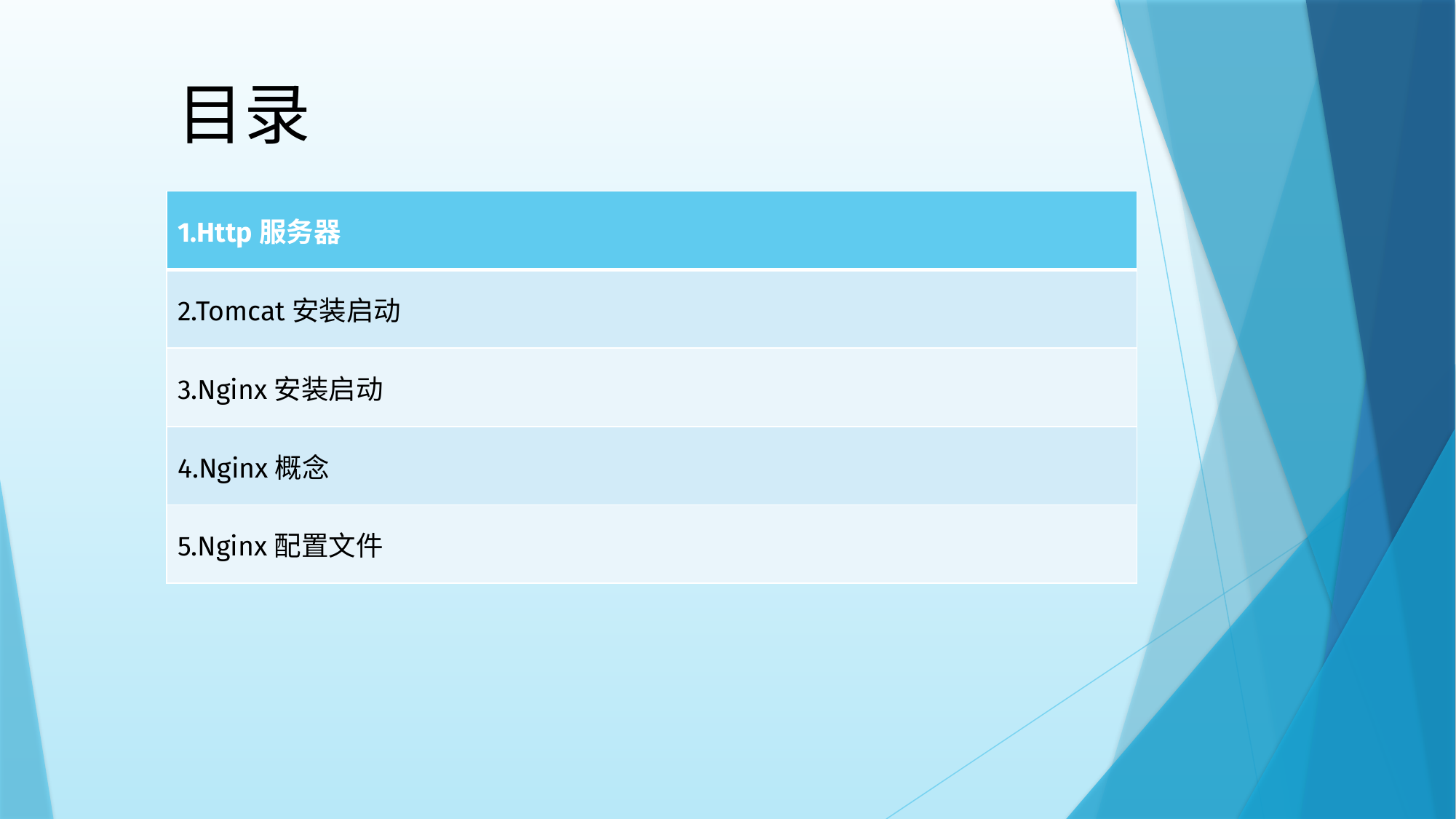

目录
| 1.Http服务器 |
| --- |
| 2.Tomcat安装启动 |
| 3.Nginx安装启动 |
| 4.Nginx概念 |
| 5.Nginx配置文件 |